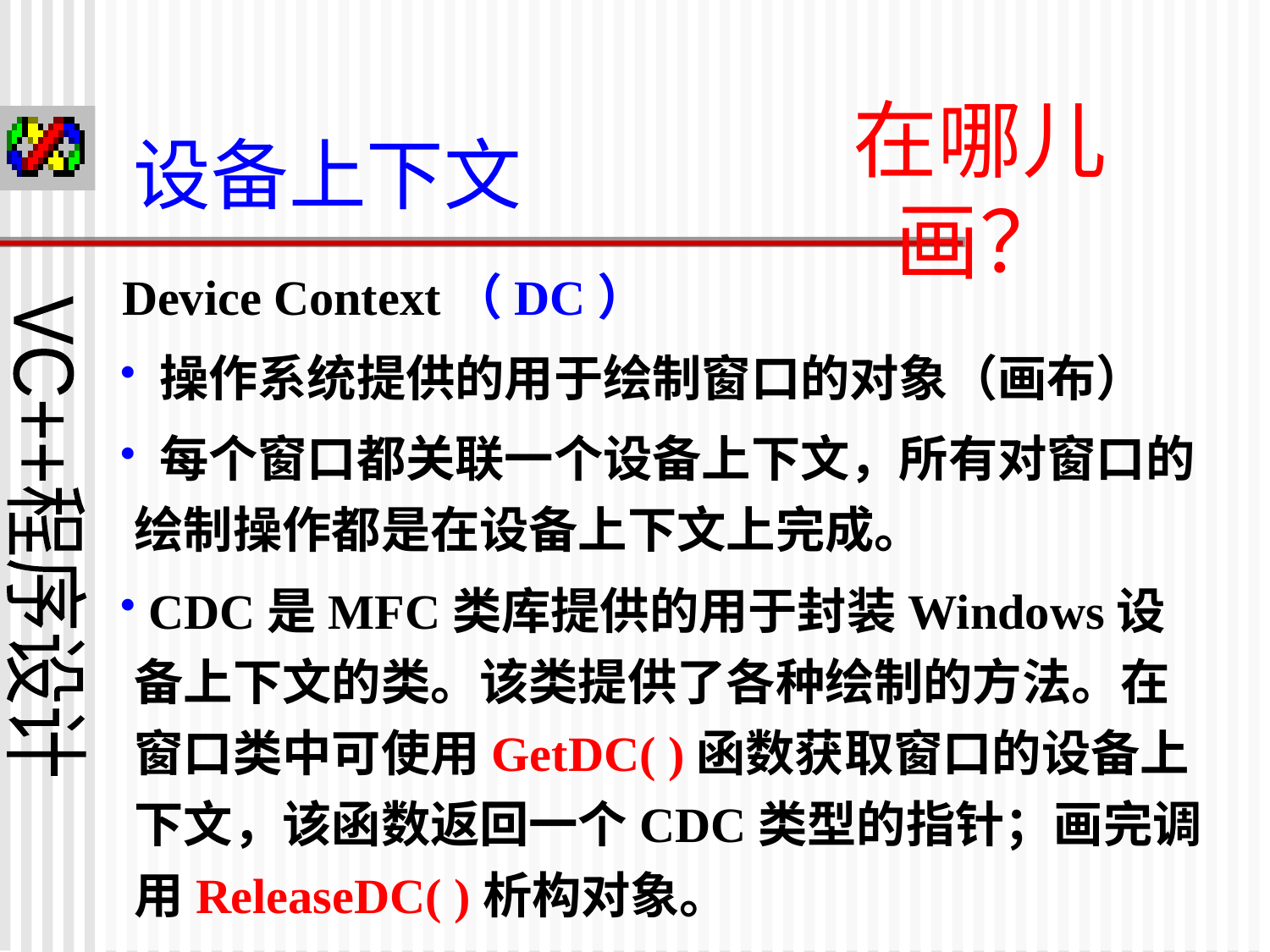

在哪儿画？
# 设备上下文
Device Context（DC）
 操作系统提供的用于绘制窗口的对象（画布）
 每个窗口都关联一个设备上下文，所有对窗口的绘制操作都是在设备上下文上完成。
 CDC是MFC类库提供的用于封装Windows设备上下文的类。该类提供了各种绘制的方法。在窗口类中可使用GetDC( )函数获取窗口的设备上下文，该函数返回一个CDC类型的指针；画完调用ReleaseDC( )析构对象。